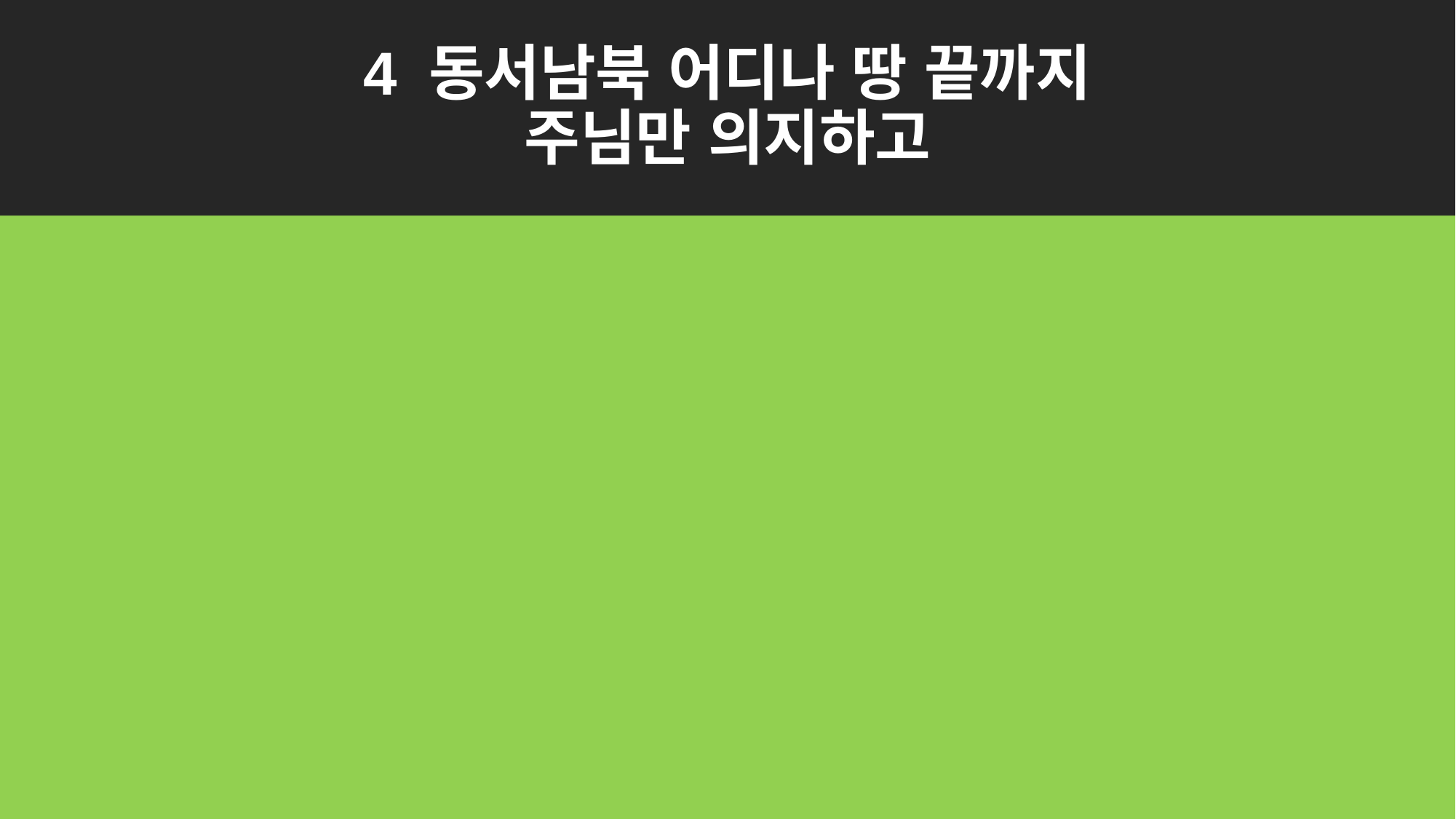

# 4 동서남북 어디나 땅 끝까지 주님만 의지하고